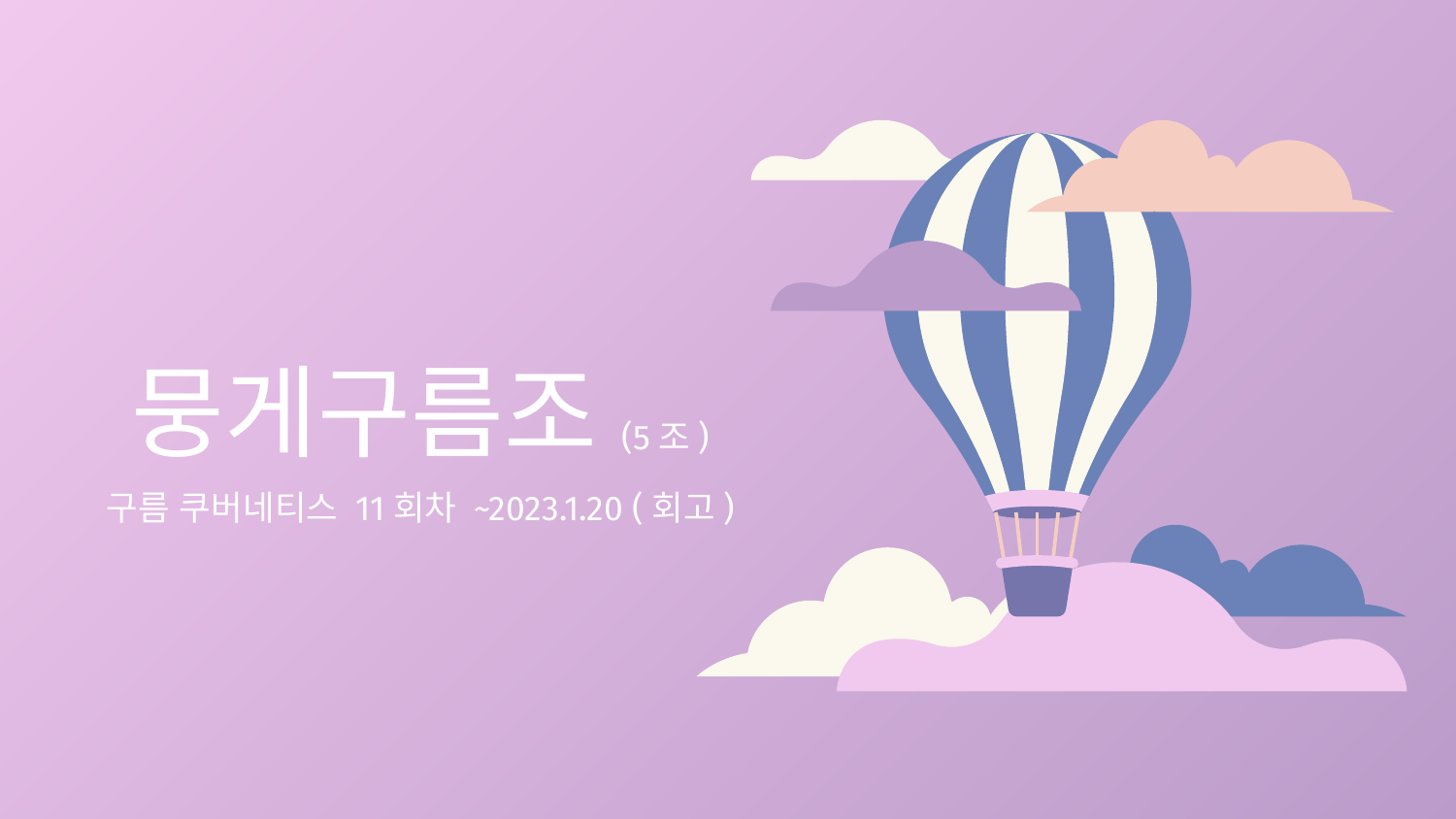

# 뭉게구름조(5조)

구름 쿠버네티스 11회차 ~2023.1.20 (회고)